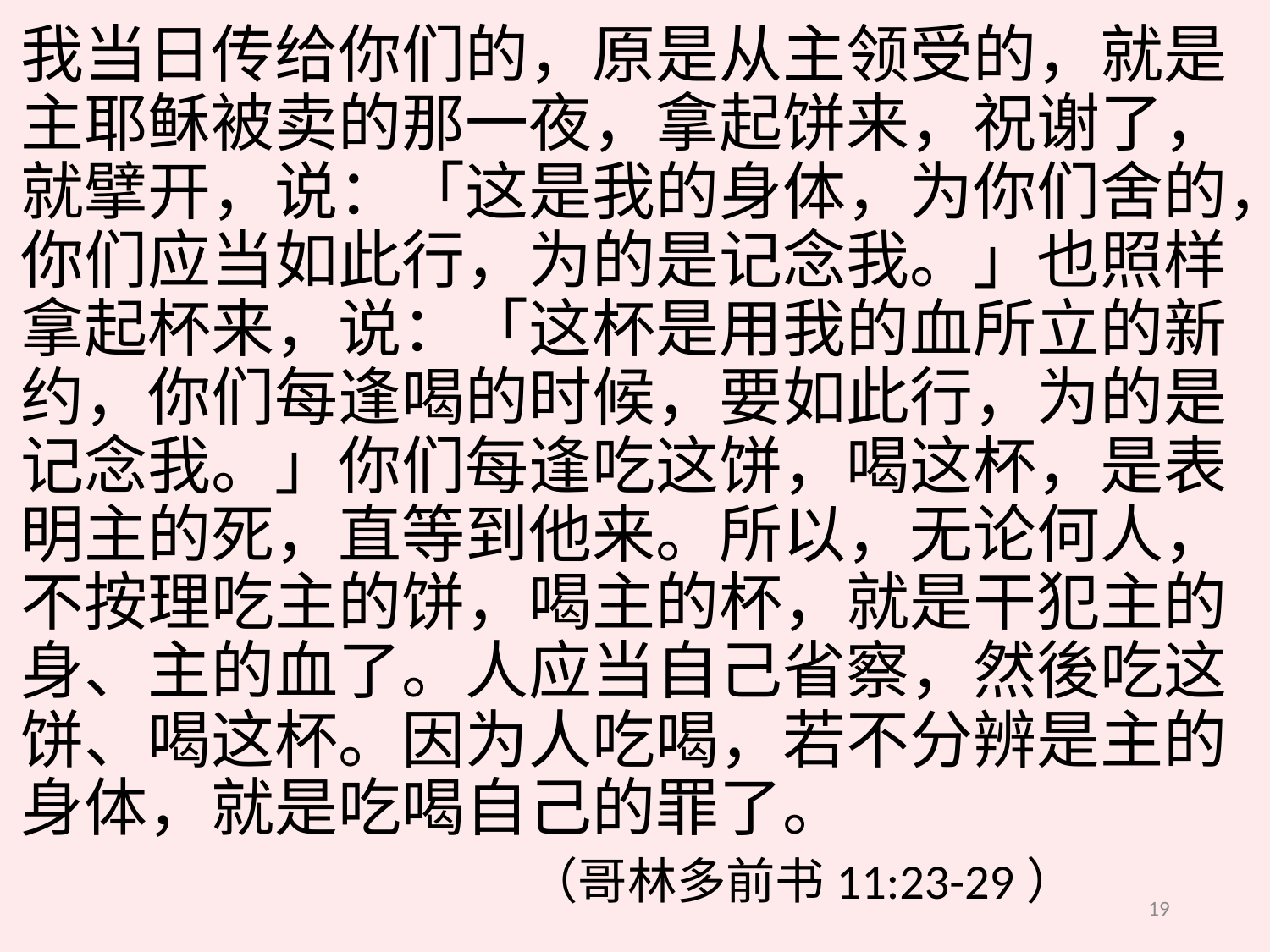

我当日传给你们的，原是从主领受的，就是主耶稣被卖的那一夜，拿起饼来，祝谢了，就擘开，说：「这是我的身体，为你们舍的，你们应当如此行，为的是记念我。」也照样拿起杯来，说：「这杯是用我的血所立的新约，你们每逢喝的时候，要如此行，为的是记念我。」你们每逢吃这饼，喝这杯，是表明主的死，直等到他来。所以，无论何人，不按理吃主的饼，喝主的杯，就是干犯主的身、主的血了。人应当自己省察，然後吃这饼、喝这杯。因为人吃喝，若不分辨是主的身体，就是吃喝自己的罪了。
				（哥林多前书11:23-29）
19